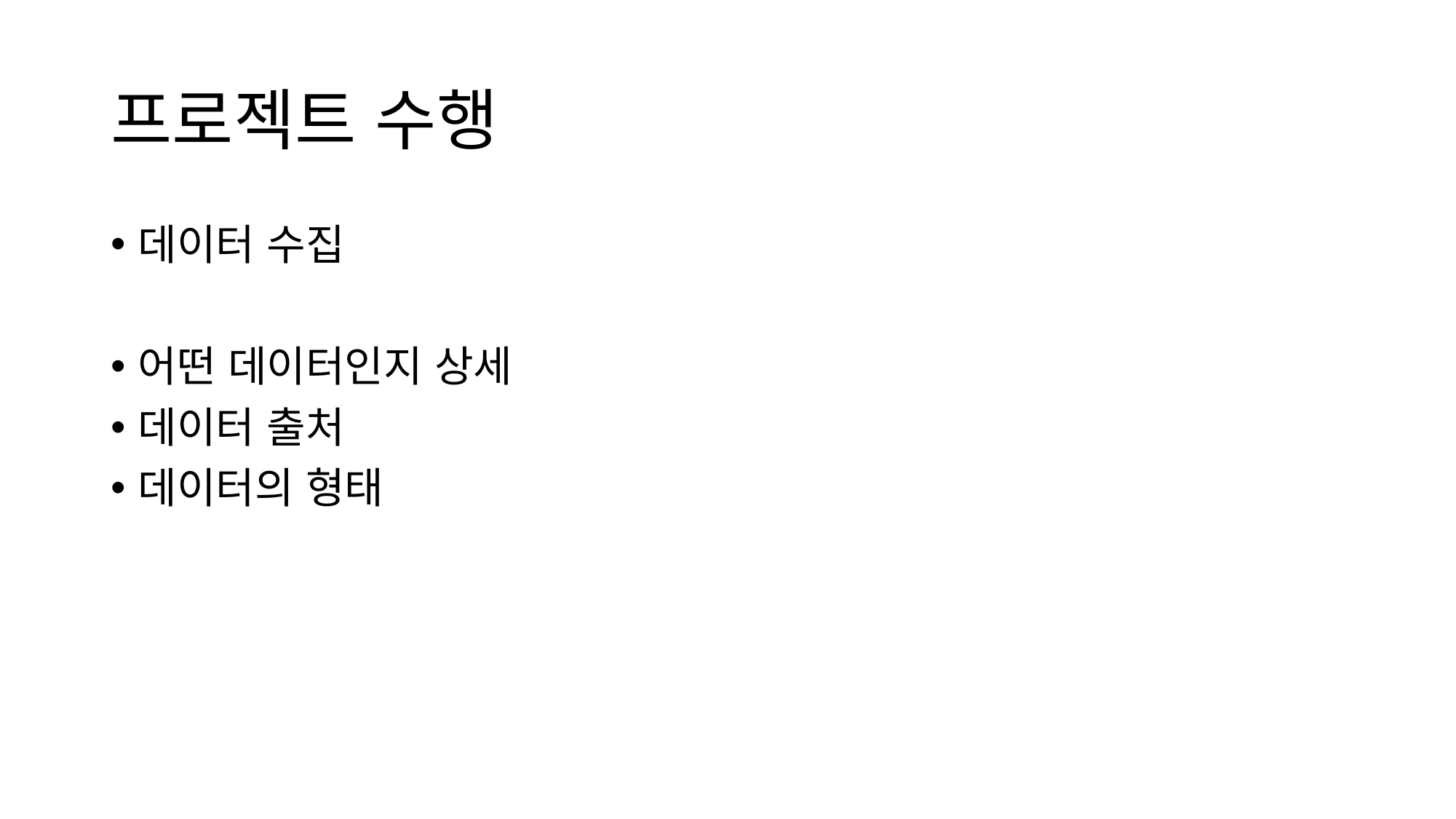

# 프로젝트 수행
데이터 수집

어떤 데이터인지 상세
데이터 출처
데이터의 형태